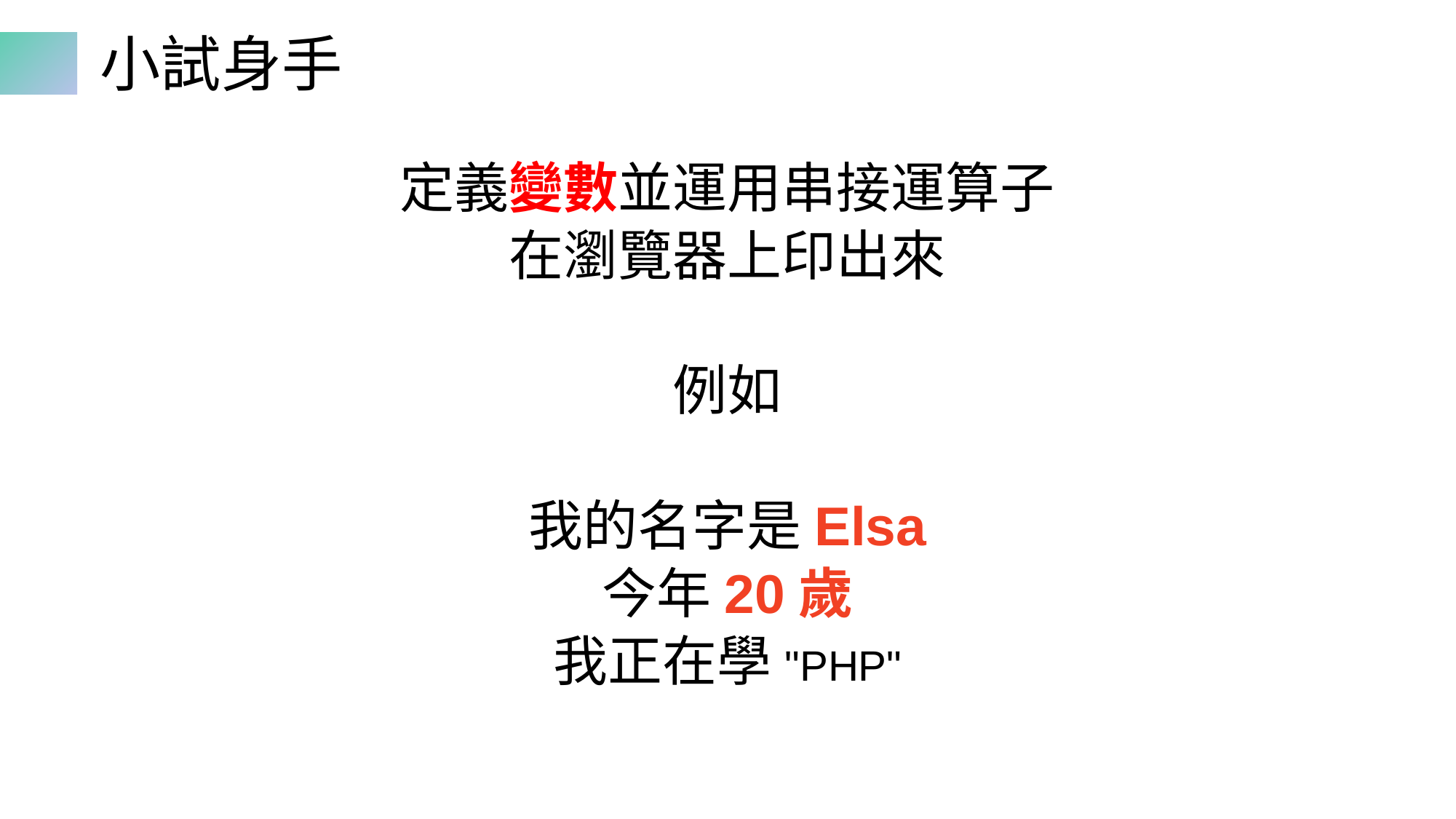

# 小試身手
定義變數並運用串接運算子
在瀏覽器上印出來

例如

我的名字是Elsa
今年20歲
我正在學"PHP"